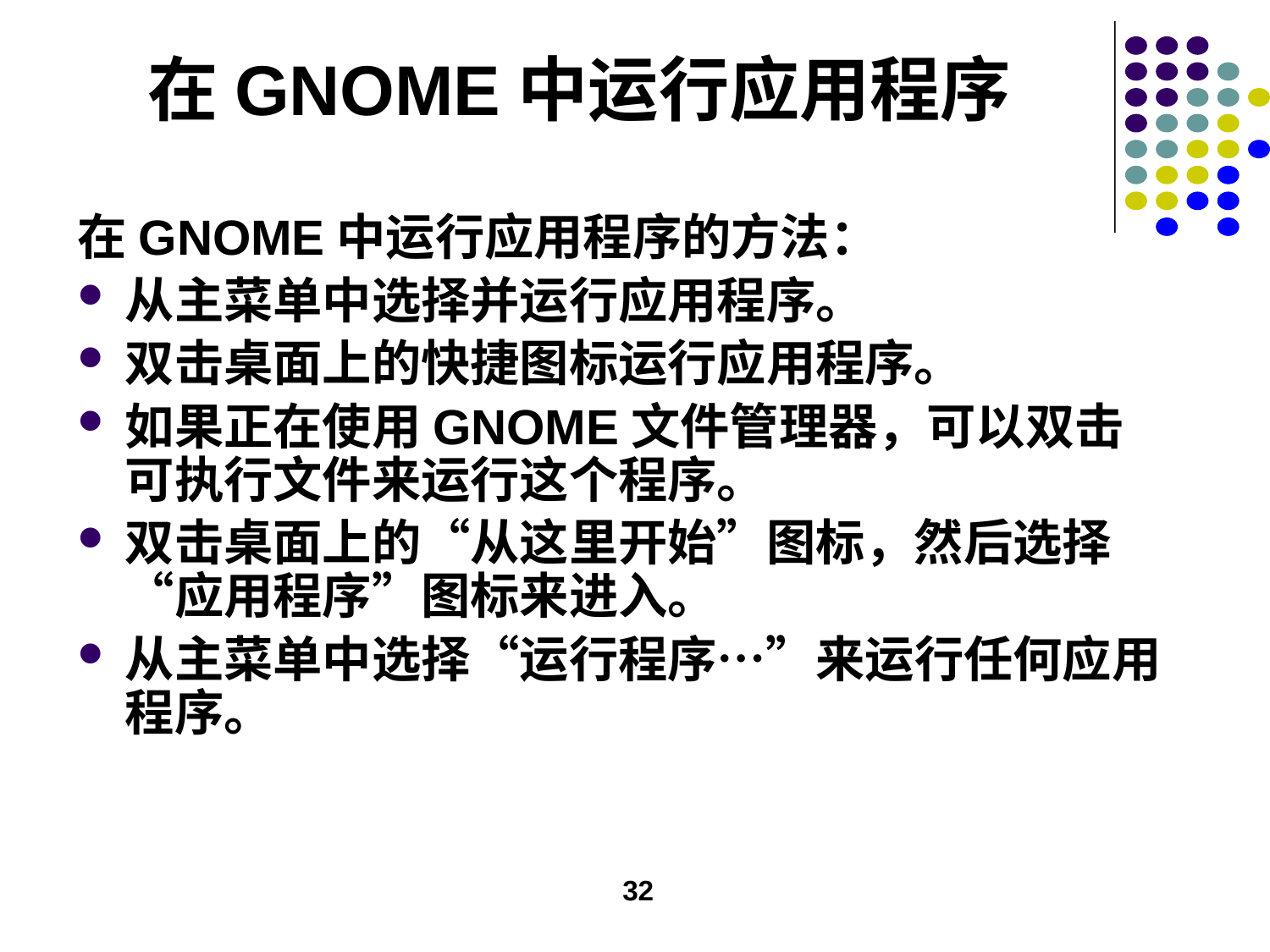

# 在GNOME中运行应用程序
在GNOME中运行应用程序的方法：
从主菜单中选择并运行应用程序。
双击桌面上的快捷图标运行应用程序。
如果正在使用GNOME文件管理器，可以双击可执行文件来运行这个程序。
双击桌面上的“从这里开始”图标，然后选择“应用程序”图标来进入。
从主菜单中选择“运行程序…”来运行任何应用程序。

32